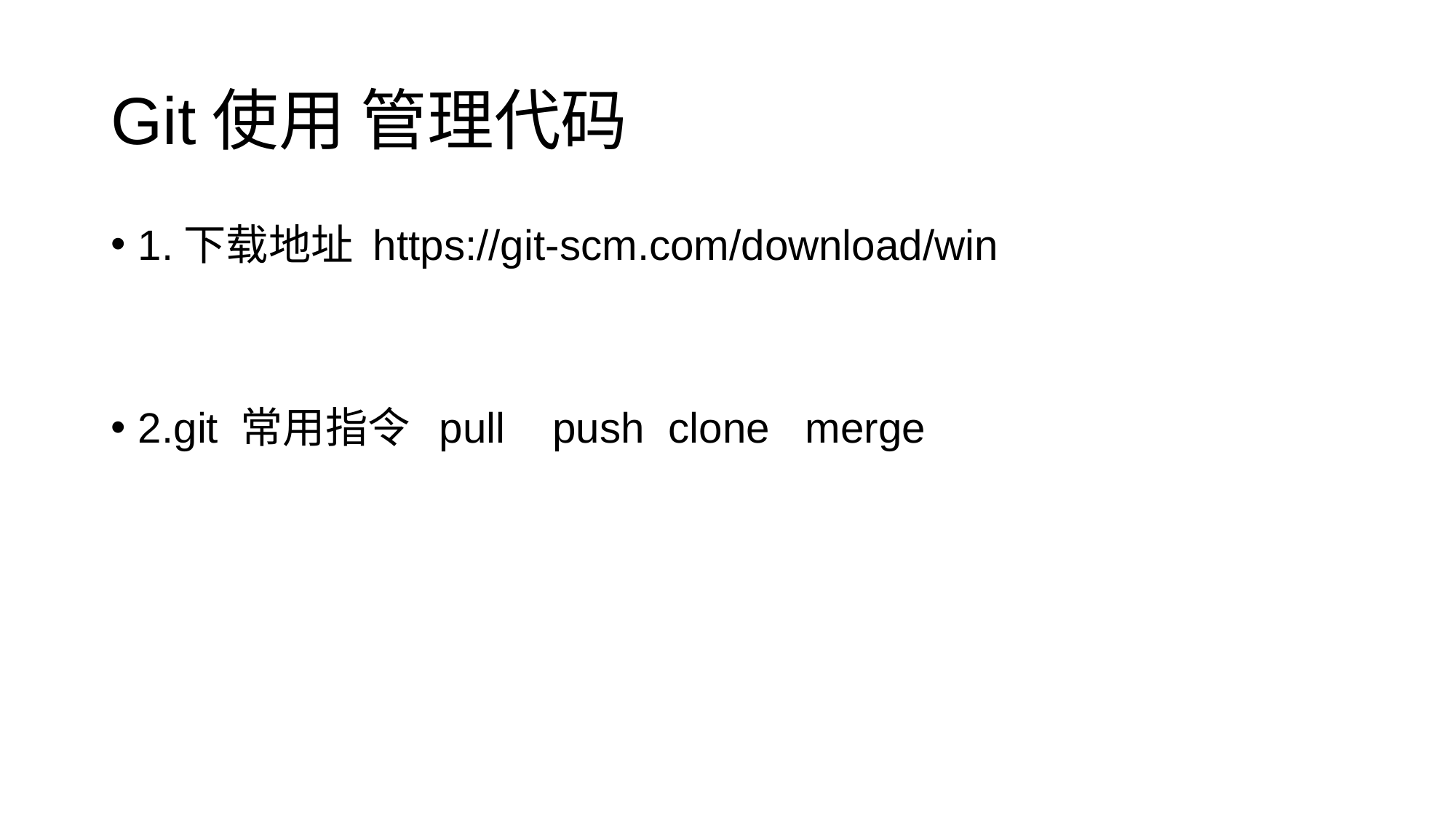

# Git使用 管理代码
1.下载地址 https://git-scm.com/download/win

2.git 常用指令  pull    push  clone   merge